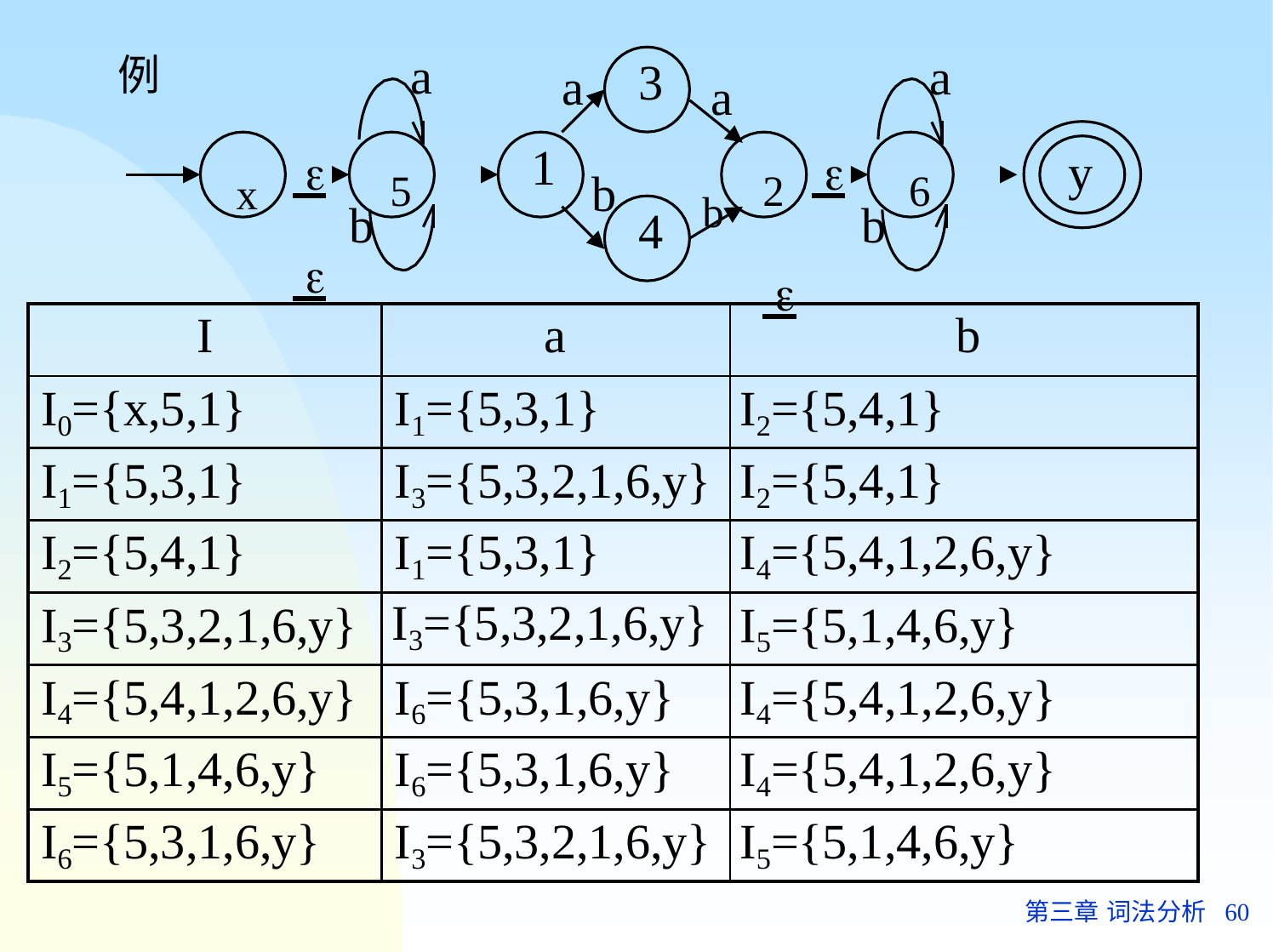

a
b	2	 ε	6	 ε
a
x	 ε	5	 ε
例

3
a
a

1
y
b

b
b

4

| I | a | b |
| --- | --- | --- |
| I0={x,5,1} | I1={5,3,1} | I2={5,4,1} |
| I1={5,3,1} | I3={5,3,2,1,6,y} | I2={5,4,1} |
| I2={5,4,1} | I1={5,3,1} | I4={5,4,1,2,6,y} |
| I3={5,3,2,1,6,y} | I3={5,3,2,1,6,y} | I5={5,1,4,6,y} |
| I4={5,4,1,2,6,y} | I6={5,3,1,6,y} | I4={5,4,1,2,6,y} |
| I5={5,1,4,6,y} | I6={5,3,1,6,y} | I4={5,4,1,2,6,y} |
| I6={5,3,1,6,y} | I3={5,3,2,1,6,y} | I5={5,1,4,6,y} |
第三章 词法分析	60